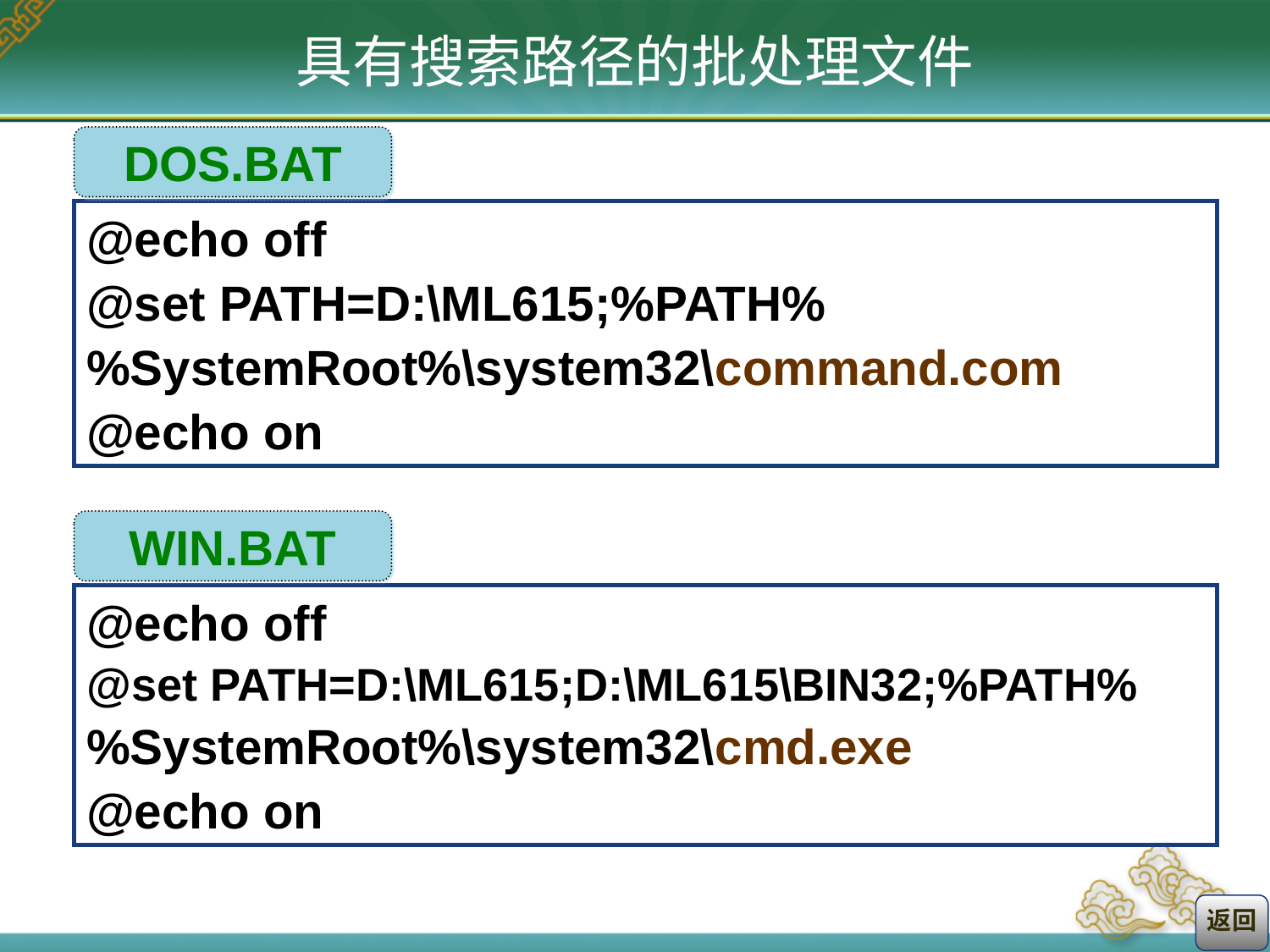

具有搜索路径的批处理文件
DOS.BAT
@echo off
@set PATH=D:\ML615;%PATH%
%SystemRoot%\system32\command.com
@echo on
WIN.BAT
@echo off
@set PATH=D:\ML615;D:\ML615\BIN32;%PATH%
%SystemRoot%\system32\cmd.exe
@echo on
返回